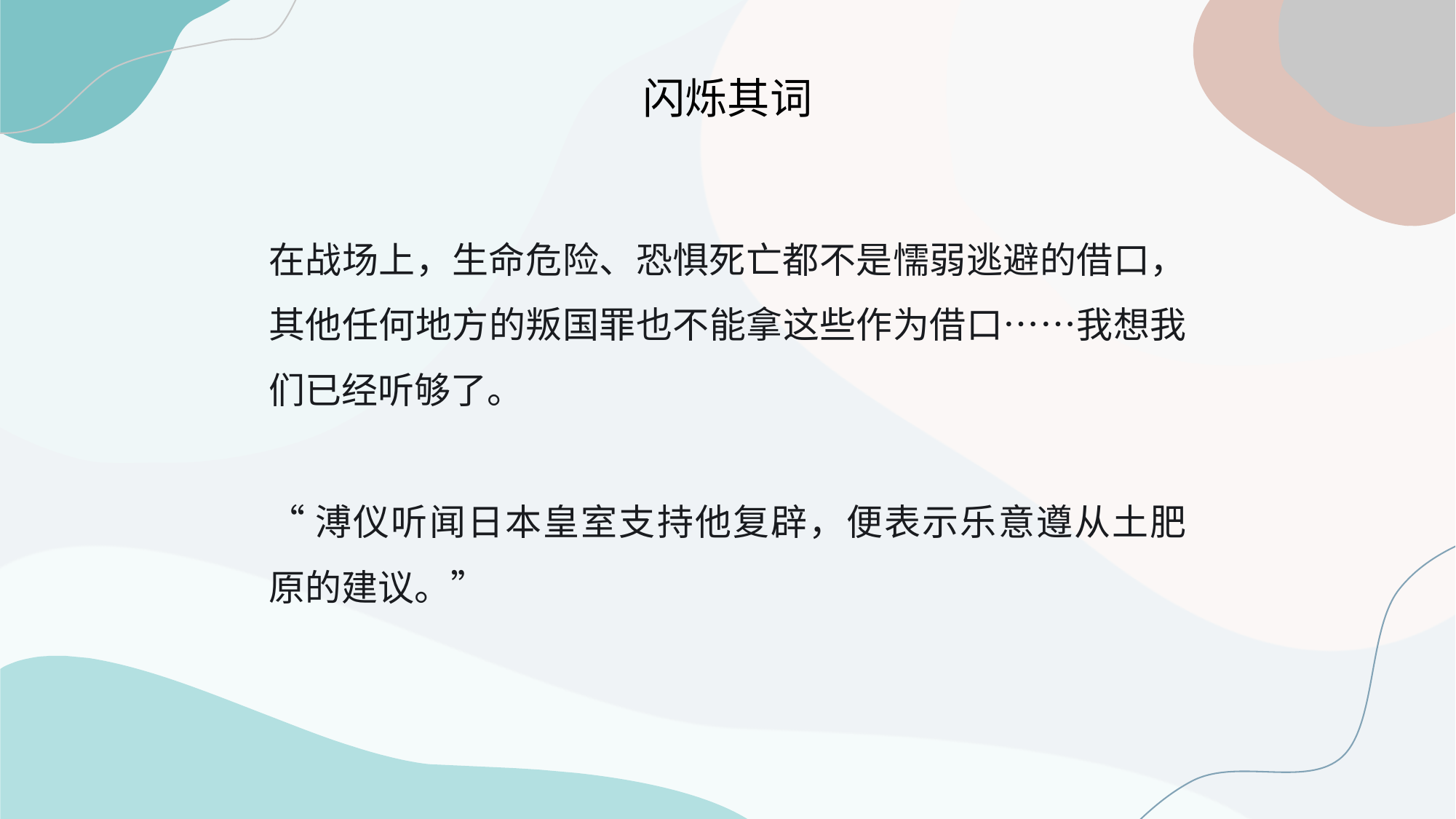

闪烁其词
在战场上，生命危险、恐惧死亡都不是懦弱逃避的借口，其他任何地方的叛国罪也不能拿这些作为借口……我想我们已经听够了。

“溥仪听闻日本皇室支持他复辟，便表示乐意遵从土肥原的建议。”